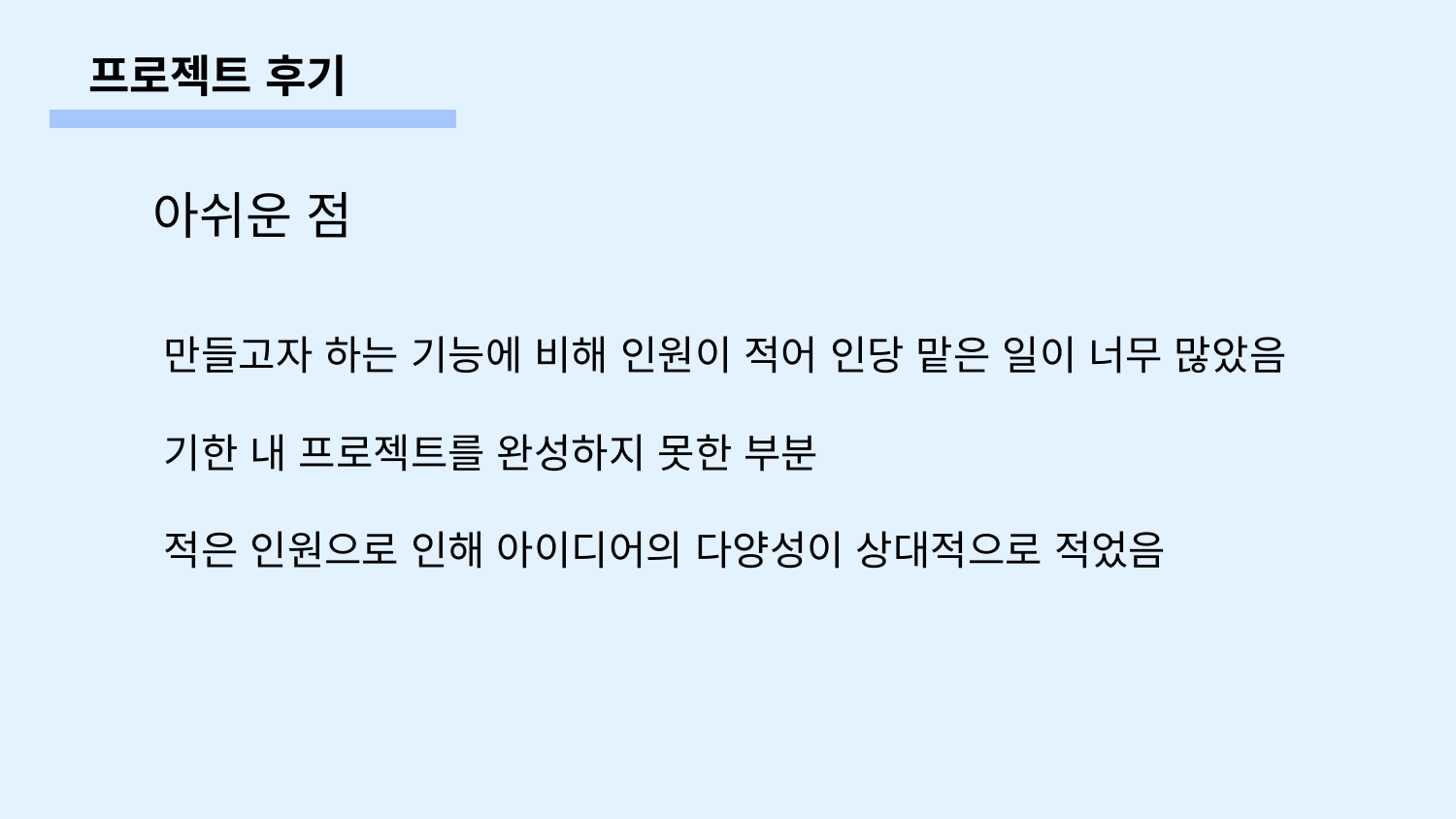

# 프로젝트 후기
아쉬운 점

만들고자 하는 기능에 비해 인원이 적어 인당 맡은 일이 너무 많았음

기한 내 프로젝트를 완성하지 못한 부분

적은 인원으로 인해 아이디어의 다양성이 상대적으로 적었음